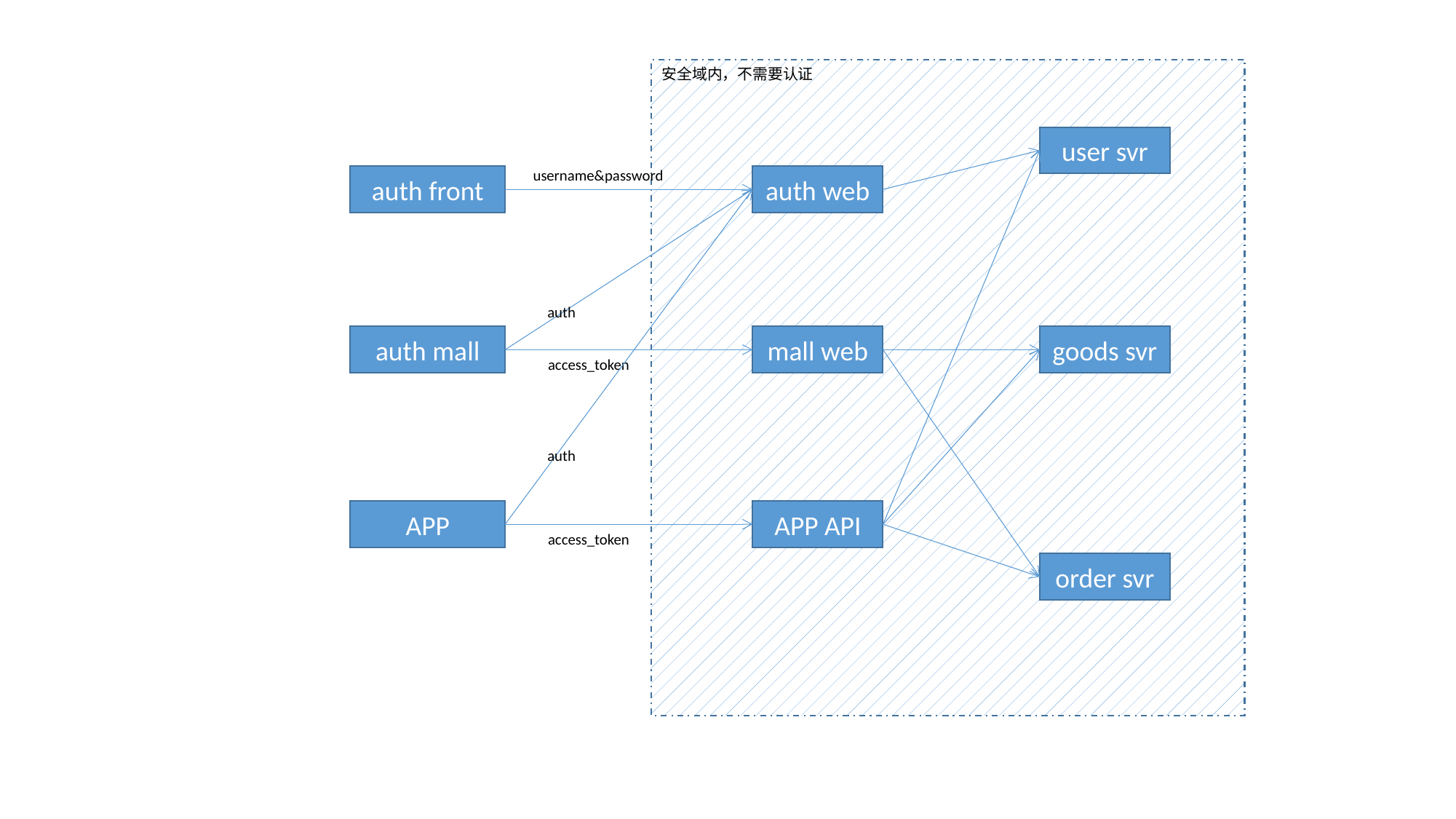

安全域内，不需要认证
user svr
username&password
auth front
auth web
auth
auth mall
mall web
goods svr
access_token
auth
APP
APP API
access_token
order svr